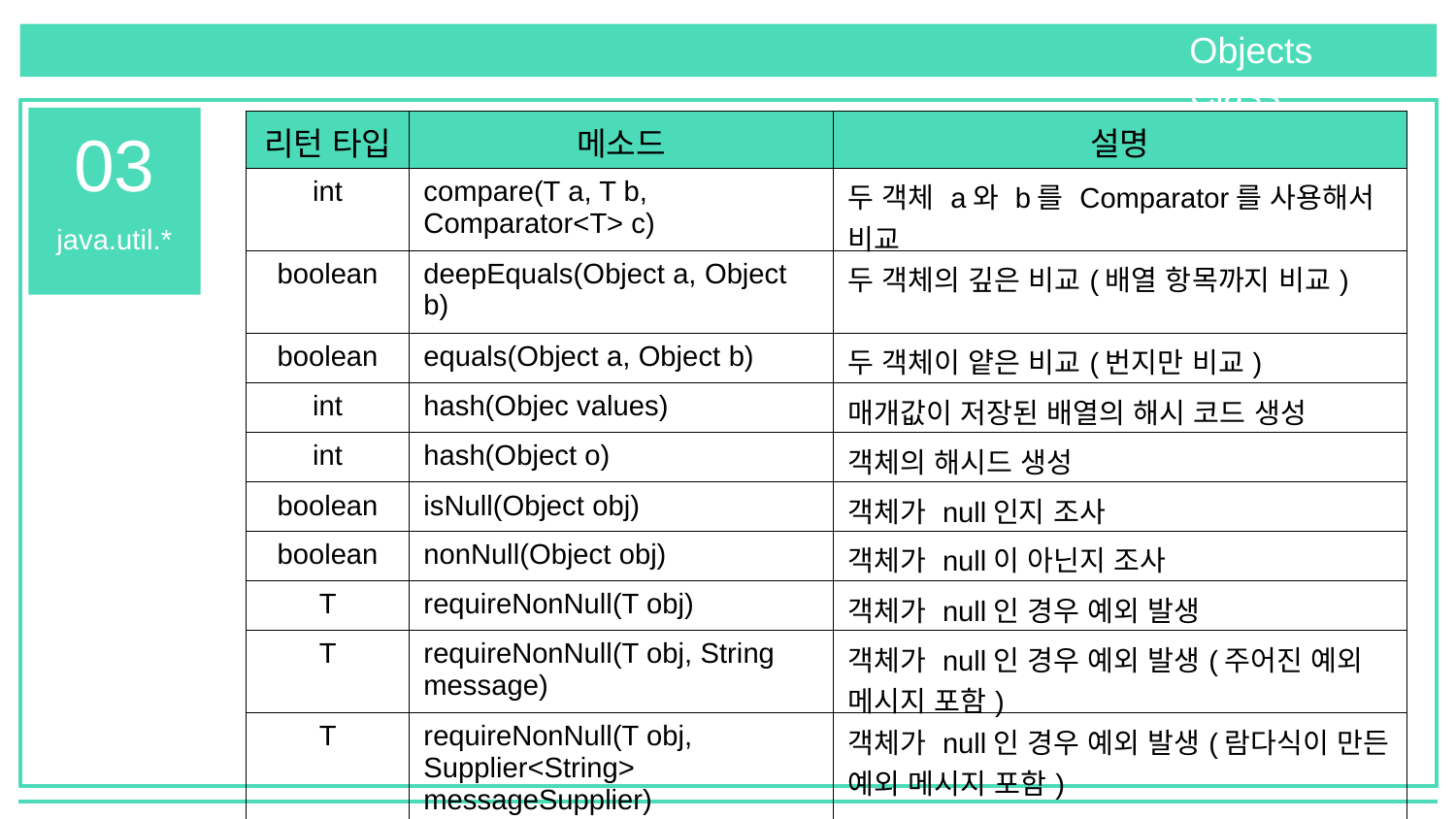

Objects Class

03
| 리턴 타입 | 메소드 | 설명 |
| --- | --- | --- |
| int | compare(T a, T b, Comparator<T> c) | 두 객체 a와 b를 Comparator를 사용해서 비교 |
| boolean | deepEquals(Object a, Object b) | 두 객체의 깊은 비교(배열 항목까지 비교) |
| boolean | equals(Object a, Object b) | 두 객체이 얕은 비교(번지만 비교) |
| int | hash(Objec values) | 매개값이 저장된 배열의 해시 코드 생성 |
| int | hash(Object o) | 객체의 해시드 생성 |
| boolean | isNull(Object obj) | 객체가 null인지 조사 |
| boolean | nonNull(Object obj) | 객체가 null이 아닌지 조사 |
| T | requireNonNull(T obj) | 객체가 null인 경우 예외 발생 |
| T | requireNonNull(T obj, String message) | 객체가 null인 경우 예외 발생(주어진 예외 메시지 포함) |
| T | requireNonNull(T obj, Supplier<String> messageSupplier) | 객체가 null인 경우 예외 발생(람다식이 만든 예외 메시지 포함) |
| String | toString(Object o) | 객체의 toString() 리턴값 리턴 |
| String | toString(Object o) | 객체의 toString() 리턴값 리턴, 첫번쨰 메개값이 null일 경우 두번째 매개값 리턴 |
java.util.*